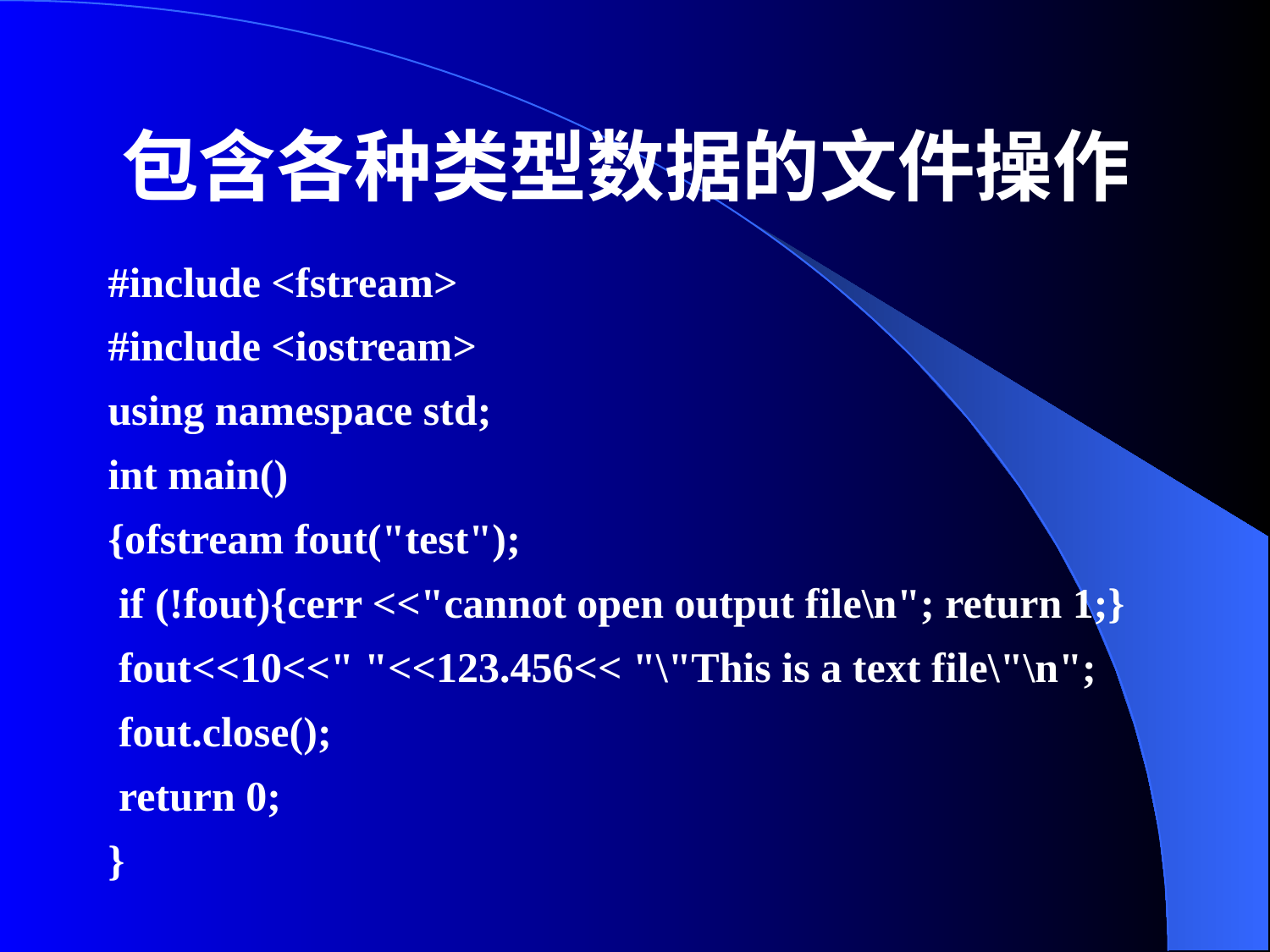

# 包含各种类型数据的文件操作
#include <fstream>
#include <iostream>
using namespace std;
int main()
{ofstream fout("test");
 if (!fout){cerr <<"cannot open output file\n"; return 1;}
 fout<<10<<" "<<123.456<< "\"This is a text file\"\n";
 fout.close();
 return 0;
}